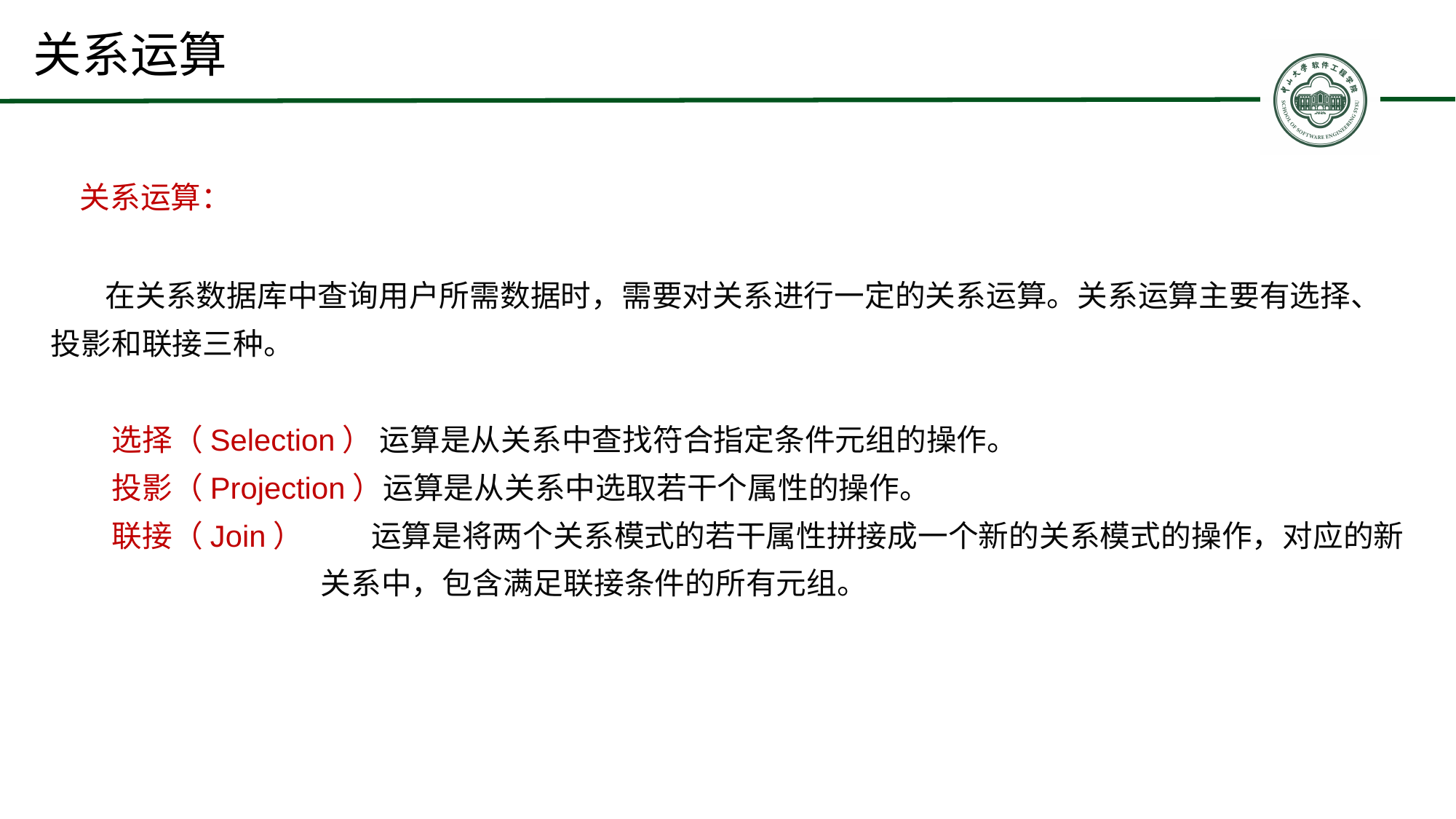

# 关系运算
  关系运算：

       在关系数据库中查询用户所需数据时，需要对关系进行一定的关系运算。关系运算主要有选择、
投影和联接三种。

        选择（Selection） 运算是从关系中查找符合指定条件元组的操作。
        投影（Projection）运算是从关系中选取若干个属性的操作。
        联接（Join）          运算是将两个关系模式的若干属性拼接成一个新的关系模式的操作，对应的新
                                       关系中，包含满足联接条件的所有元组。